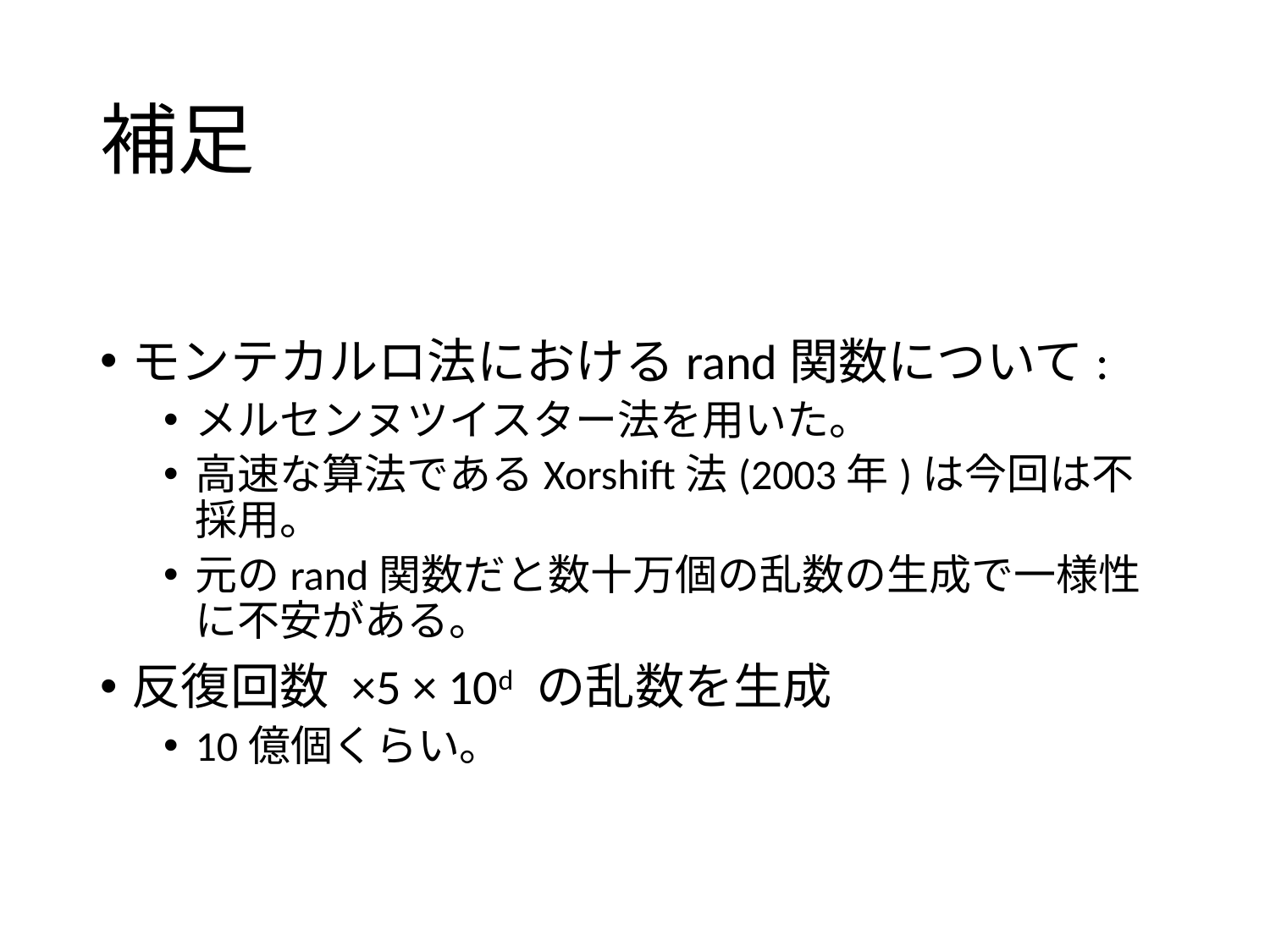

# 補足

モンテカルロ法におけるrand関数について:
メルセンヌツイスター法を用いた。
高速な算法であるXorshift法(2003年)は今回は不採用。
元のrand関数だと数十万個の乱数の生成で一様性に不安がある。
反復回数 ×5 × 10d の乱数を生成
10億個くらい。